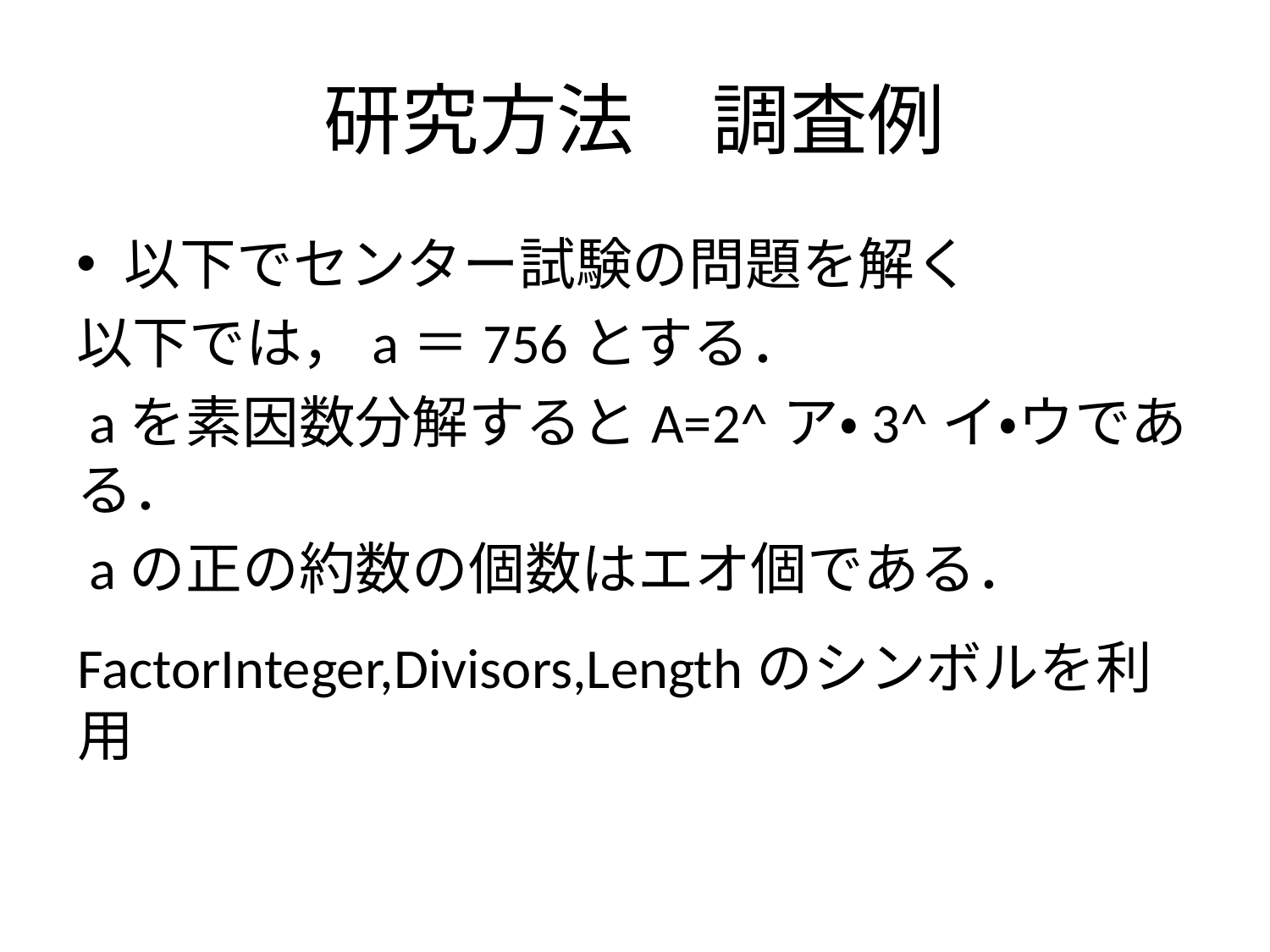

# 研究方法　調査例
以下でセンター試験の問題を解く
以下では，a＝756とする．
 aを素因数分解するとA=2^ア・3^イ・ウである．
 aの正の約数の個数はエオ個である．

FactorInteger,Divisors,Lengthのシンボルを利用